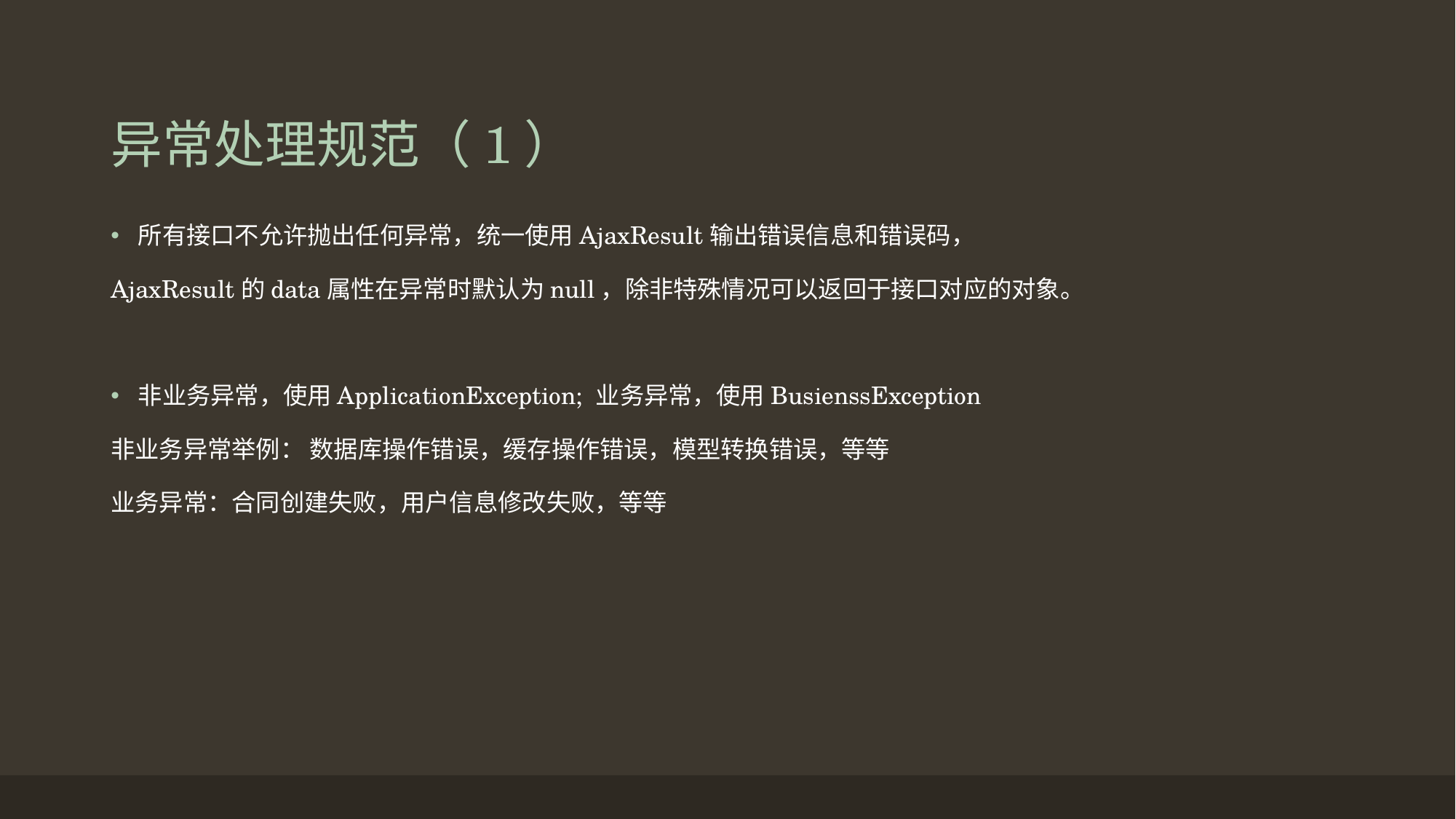

# 异常处理规范（1）
所有接口不允许抛出任何异常，统一使用AjaxResult输出错误信息和错误码，
AjaxResult的data属性在异常时默认为null，除非特殊情况可以返回于接口对应的对象。

非业务异常，使用ApplicationException; 业务异常，使用BusienssException
非业务异常举例： 数据库操作错误，缓存操作错误，模型转换错误，等等
业务异常：合同创建失败，用户信息修改失败，等等